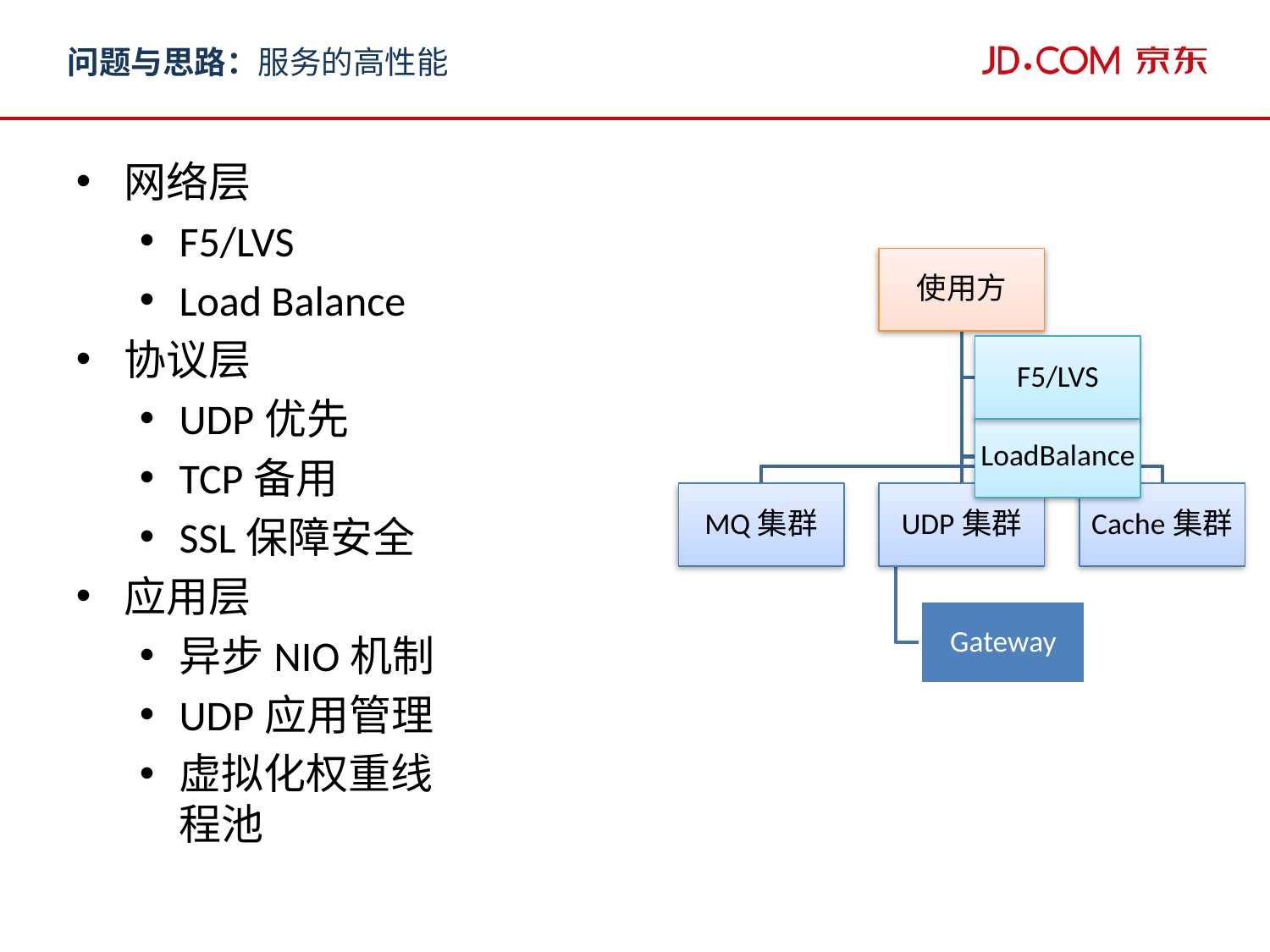

问题与思路：服务的高性能
使用方
MQ集群
UDP集群
Gateway
Cache集群
LoadBalance
F5/LVS
网络层
F5/LVS
Load Balance
协议层
UDP优先
TCP备用
SSL保障安全
应用层
异步NIO机制
UDP应用管理
虚拟化权重线程池